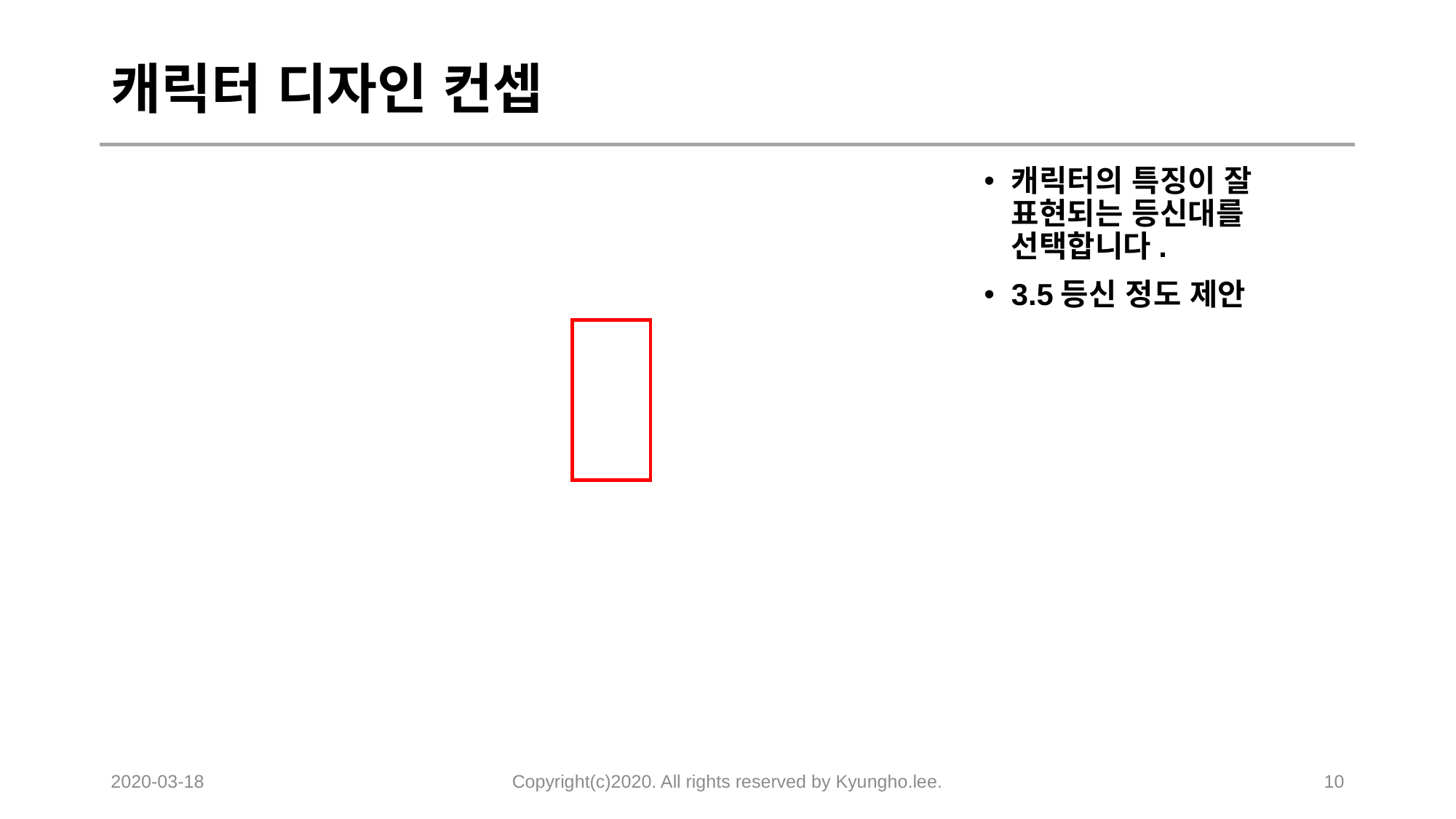

# 캐릭터 디자인 컨셉
캐릭터의 특징이 잘 표현되는 등신대를 선택합니다.
3.5등신 정도 제안

2020-03-18
Copyright(c)2020. All rights reserved by Kyungho.lee.
10